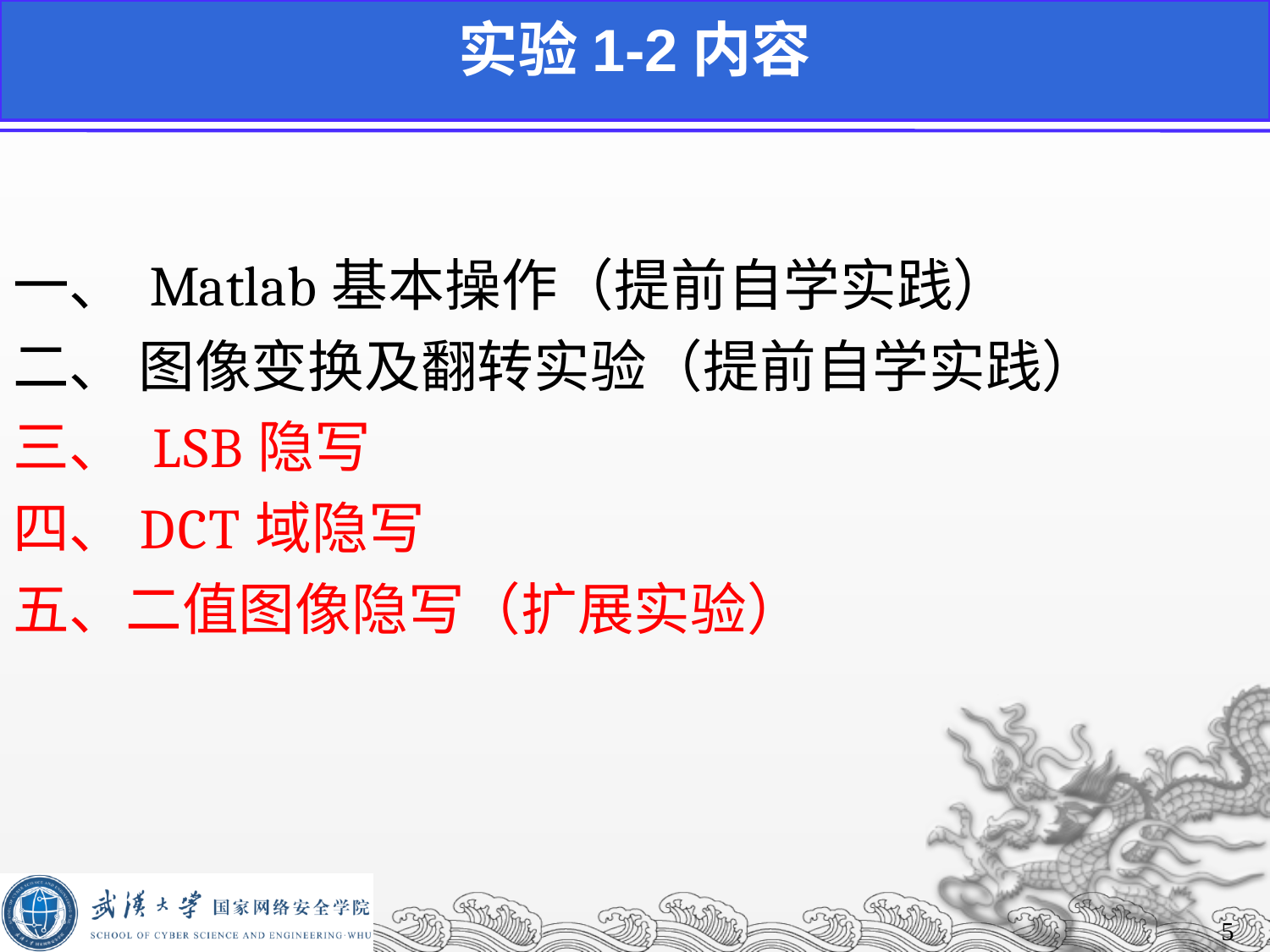

实验1-2内容
一、 Matlab基本操作（提前自学实践）
二、 图像变换及翻转实验（提前自学实践）
三、 LSB隐写
四、DCT域隐写
五、二值图像隐写（扩展实验）